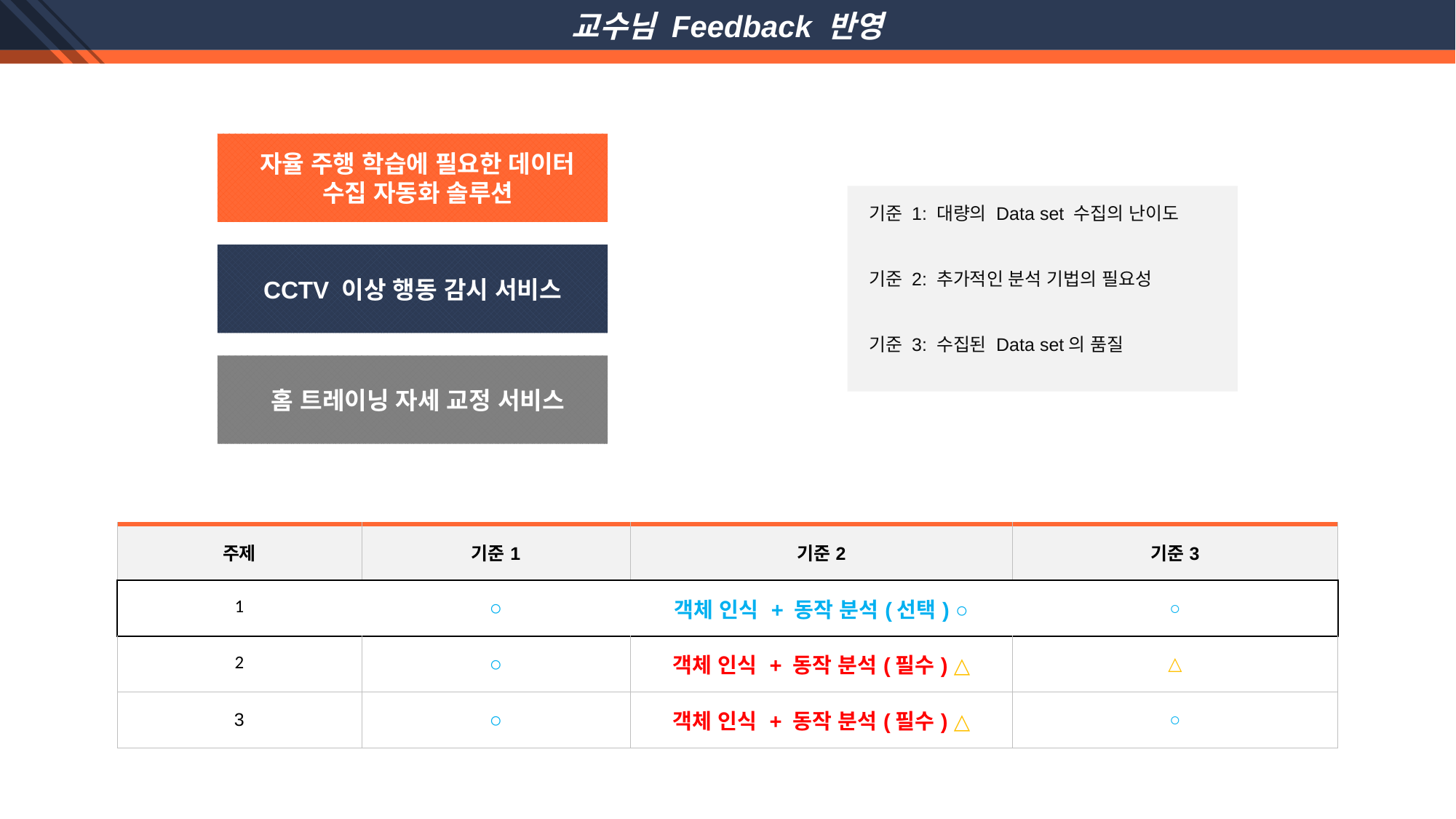

교수님 Feedback 반영

자율 주행 학습에 필요한 데이터 수집 자동화 솔루션
기준 1: 대량의 Data set 수집의 난이도

기준 2: 추가적인 분석 기법의 필요성

기준 3: 수집된 Data set의 품질
CCTV 이상 행동 감시 서비스
홈 트레이닝 자세 교정 서비스
| 주제 | 기준1 | 기준2 | 기준3 |
| --- | --- | --- | --- |
| 1 | ○ | 객체 인식 + 동작 분석(선택) ○ | ○ |
| 2 | ○ | 객체 인식 + 동작 분석(필수) △ | △ |
| 3 | ○ | 객체 인식 + 동작 분석(필수) △ | ○ |